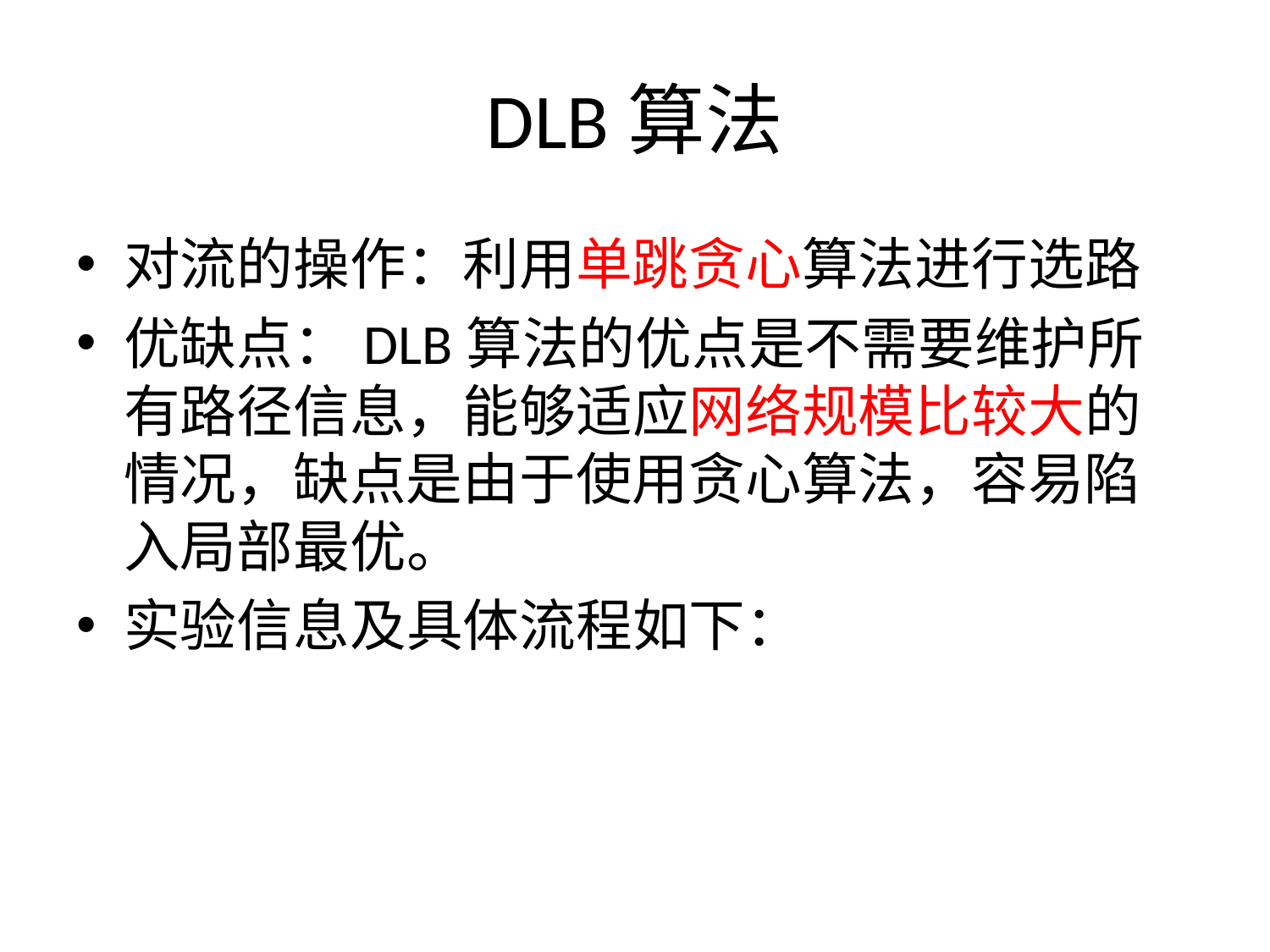

# DLB算法
对流的操作：利用单跳贪心算法进行选路
优缺点：DLB算法的优点是不需要维护所有路径信息，能够适应网络规模比较大的情况，缺点是由于使用贪心算法，容易陷入局部最优。
实验信息及具体流程如下：